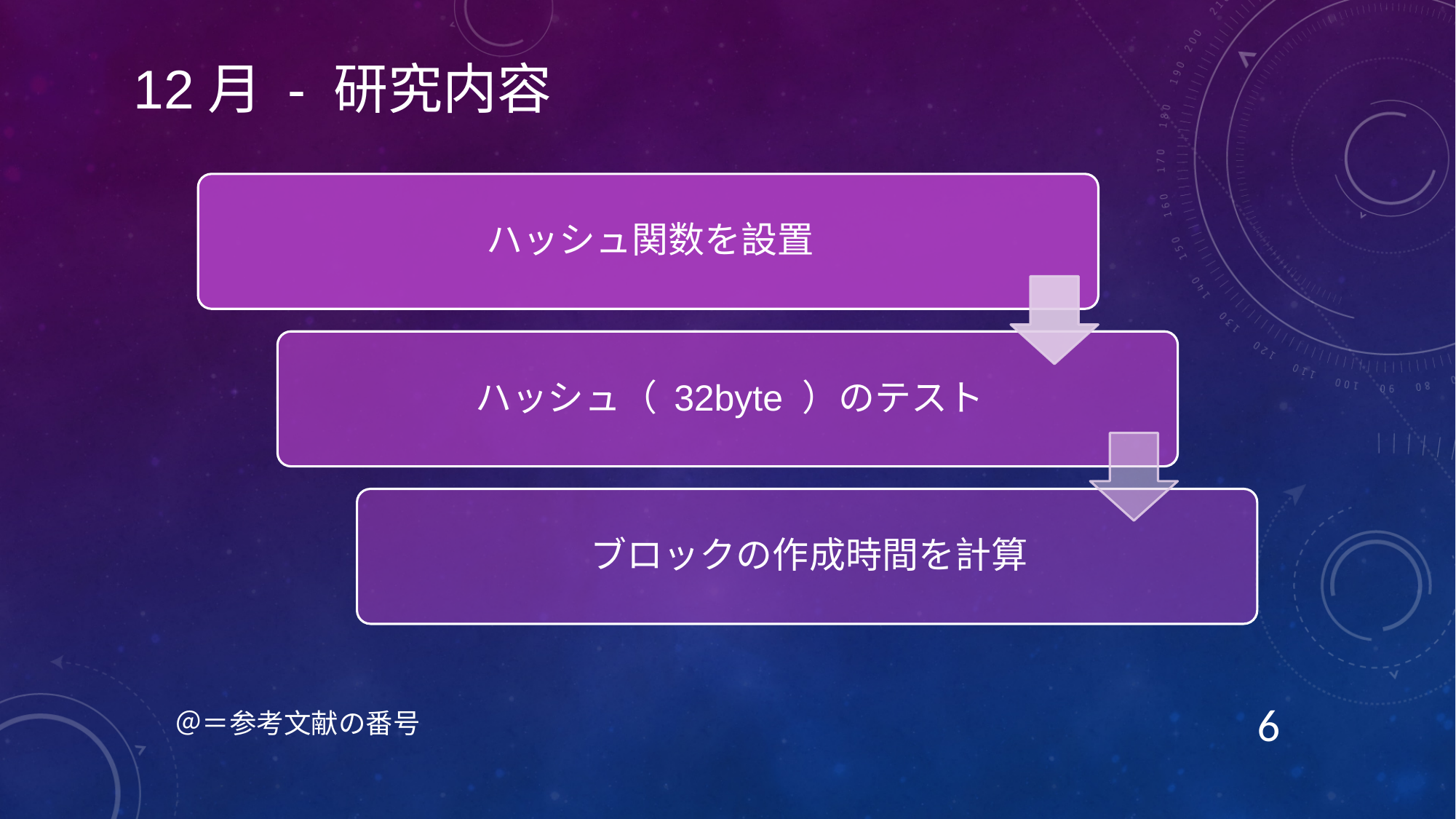

# 12月 - 研究内容
ハッシュ関数を設置
ハッシュ（ 32byte ）のテスト
ブロックの作成時間を計算

＠＝参考文献の番号
6